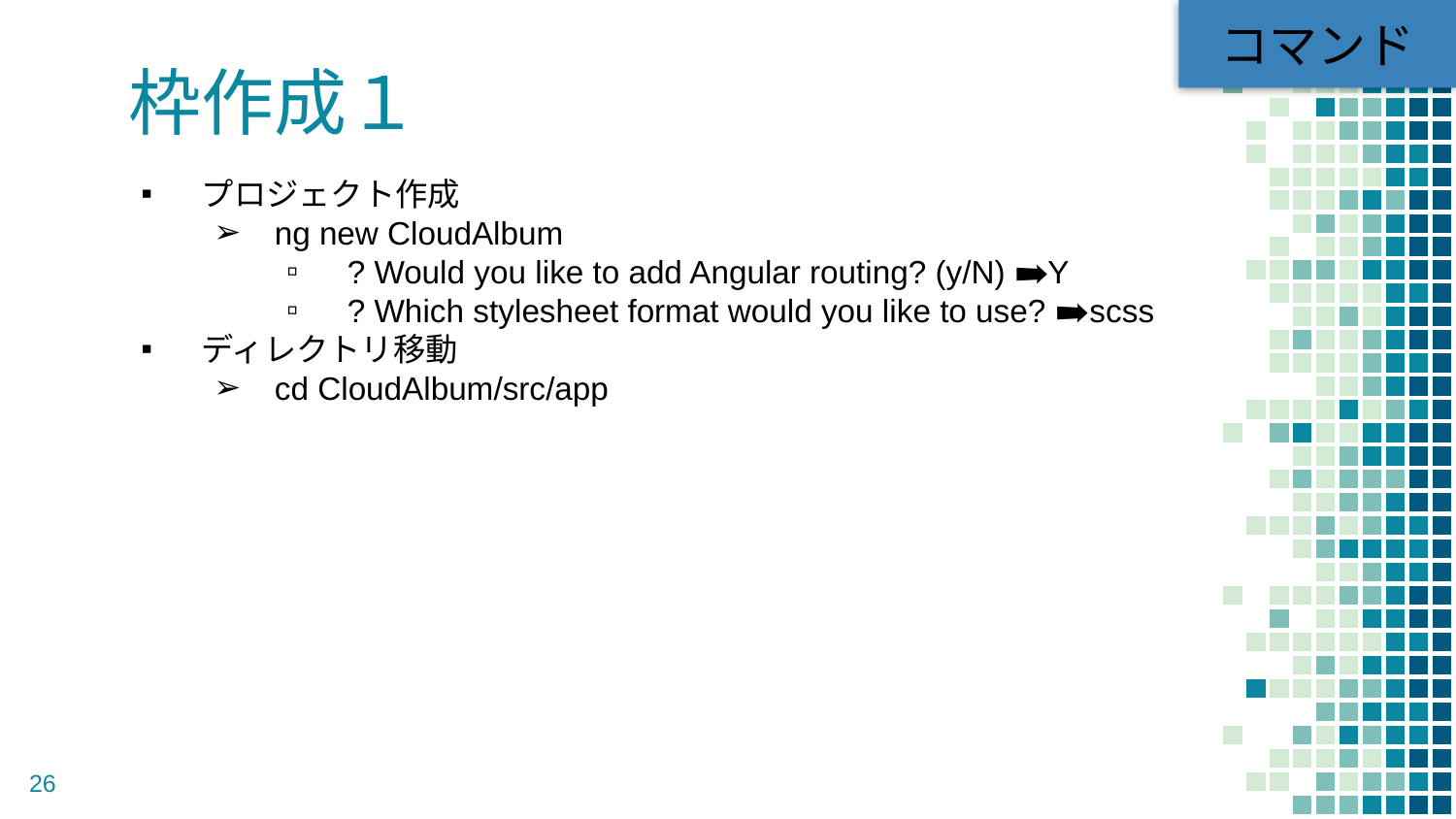

コマンド
# 枠作成１

プロジェクト作成
ng new CloudAlbum
? Would you like to add Angular routing? (y/N) ➡️Y
? Which stylesheet format would you like to use? ➡️scss
ディレクトリ移動
cd CloudAlbum/src/app

26